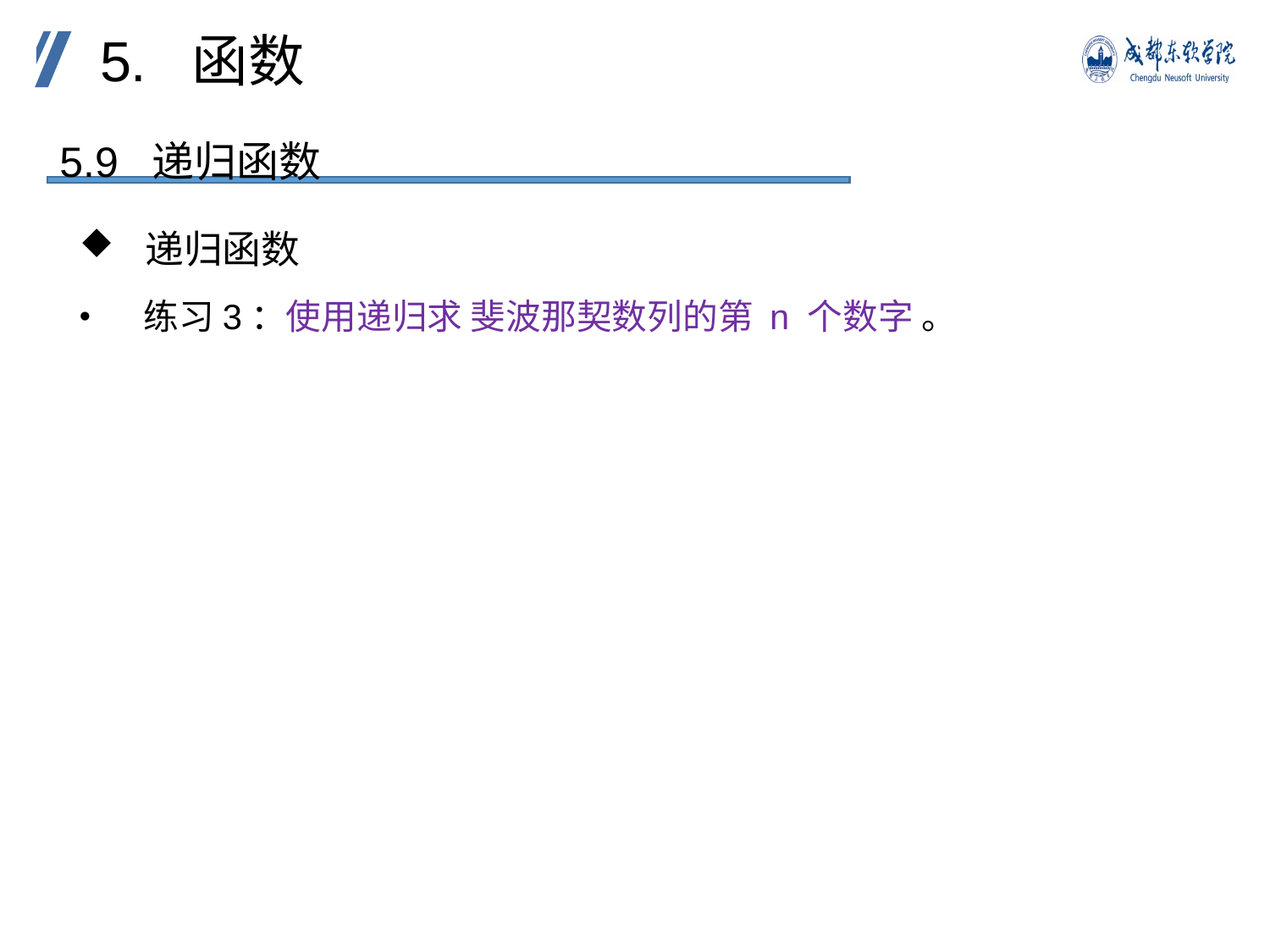

5.  函数
5.9  递归函数

 递归函数
 练习3：使用递归求 斐波那契数列的第 n 个数字 。